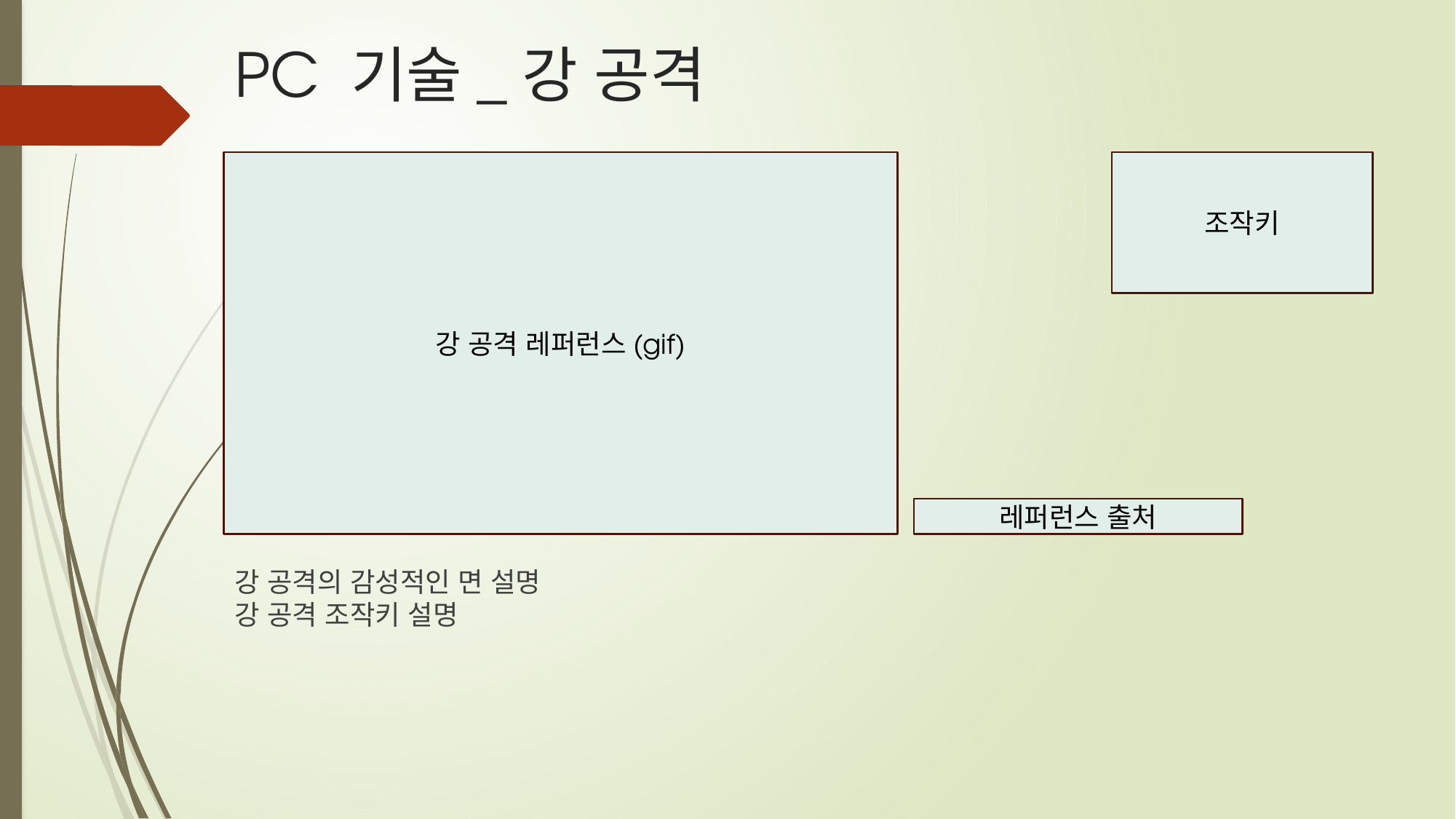

# PC 기술_강 공격
강 공격 레퍼런스(gif)
조작키
레퍼런스 출처
강 공격의 감성적인 면 설명
강 공격 조작키 설명